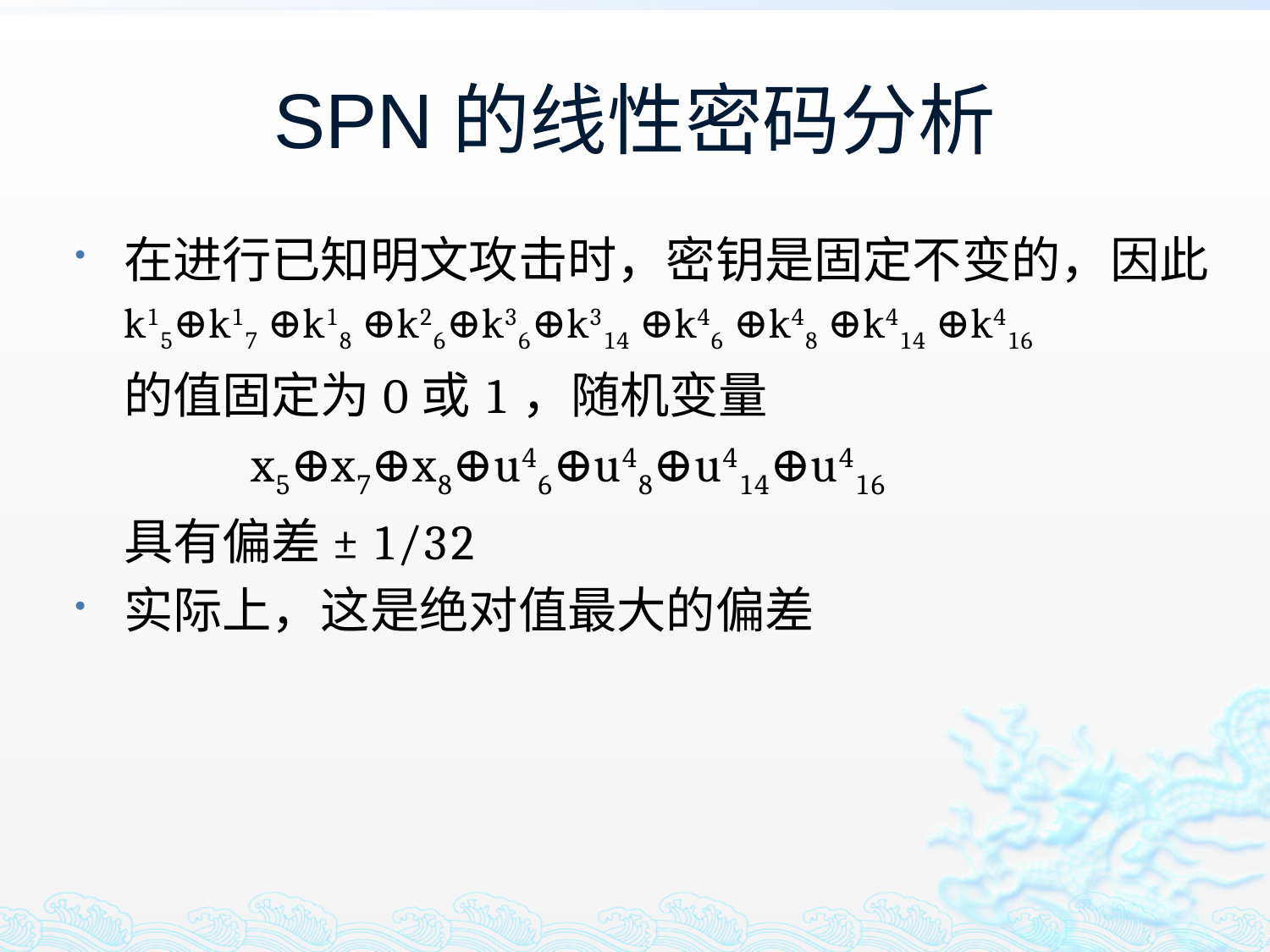

# SPN的线性密码分析
在进行已知明文攻击时，密钥是固定不变的，因此
	k15⊕k17 ⊕k18 ⊕k26⊕k36⊕k314 ⊕k46 ⊕k48 ⊕k414 ⊕k416
	的值固定为0或1，随机变量
		x5⊕x7⊕x8⊕u46⊕u48⊕u414⊕u416
	具有偏差± 1/32
实际上，这是绝对值最大的偏差